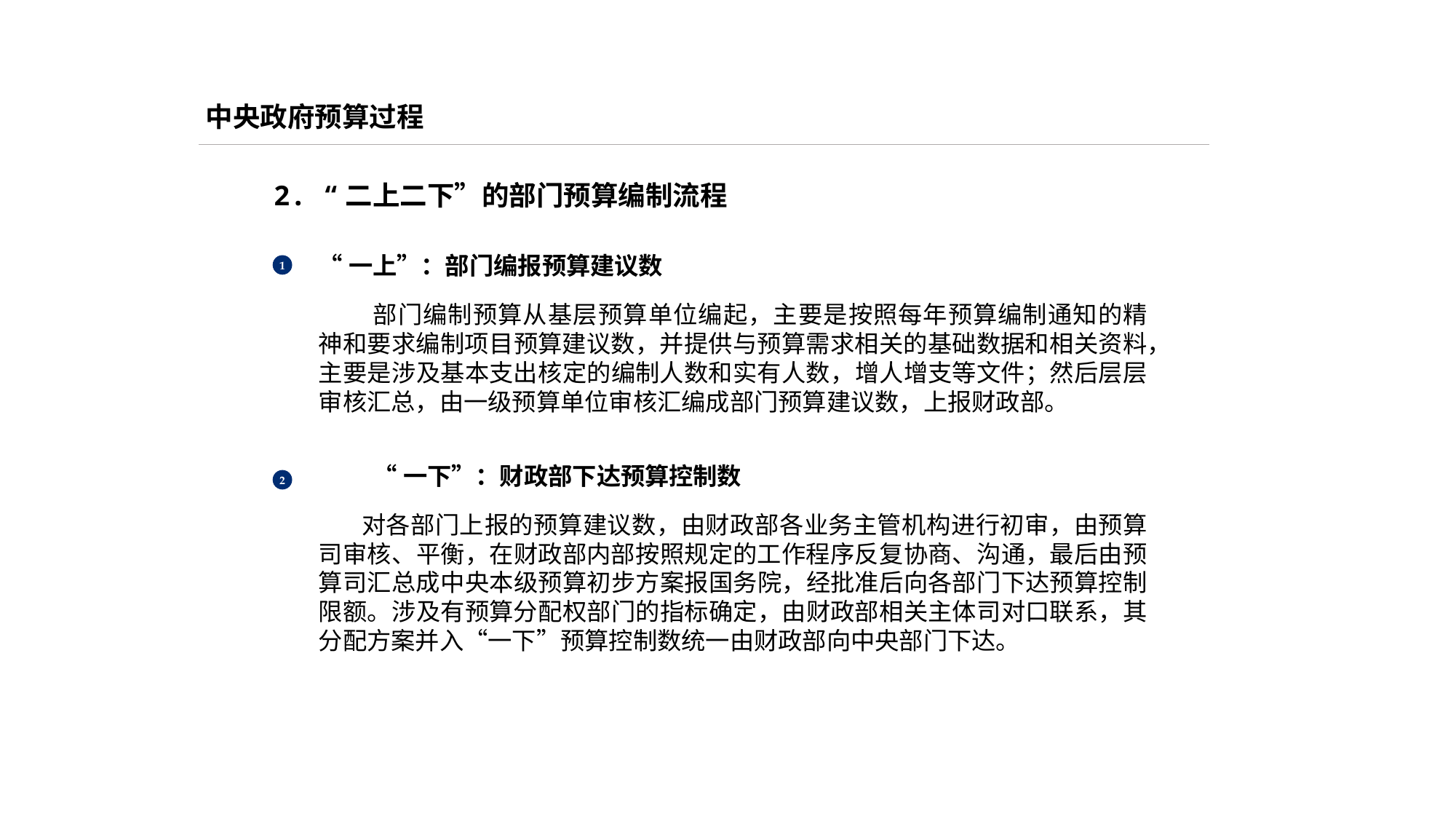

中央政府预算过程
2. “二上二下”的部门预算编制流程
“一上”：部门编报预算建议数
部门编制预算从基层预算单位编起，主要是按照每年预算编制通知的精神和要求编制项目预算建议数，并提供与预算需求相关的基础数据和相关资料，主要是涉及基本支出核定的编制人数和实有人数，增人增支等文件；然后层层审核汇总，由一级预算单位审核汇编成部门预算建议数，上报财政部。

“一下”：财政部下达预算控制数
对各部门上报的预算建议数，由财政部各业务主管机构进行初审，由预算司审核、平衡，在财政部内部按照规定的工作程序反复协商、沟通，最后由预算司汇总成中央本级预算初步方案报国务院，经批准后向各部门下达预算控制限额。涉及有预算分配权部门的指标确定，由财政部相关主体司对口联系，其分配方案并入“一下”预算控制数统一由财政部向中央部门下达。
1
2